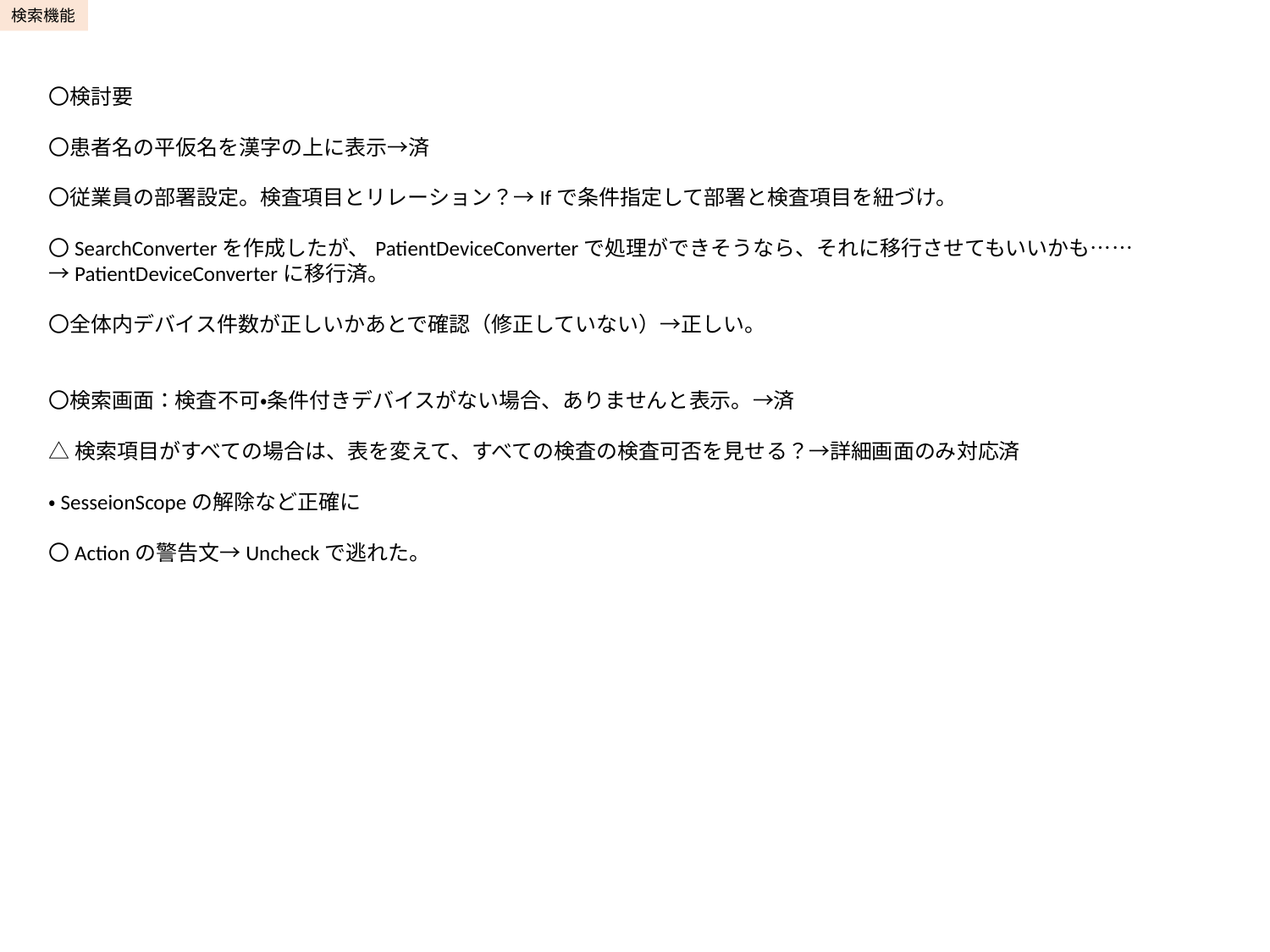

検索機能
〇検討要

〇患者名の平仮名を漢字の上に表示→済

〇従業員の部署設定。検査項目とリレーション？→Ifで条件指定して部署と検査項目を紐づけ。

〇SearchConverterを作成したが、PatientDeviceConverterで処理ができそうなら、それに移行させてもいいかも……→PatientDeviceConverterに移行済。

〇全体内デバイス件数が正しいかあとで確認（修正していない）→正しい。

〇検索画面：検査不可・条件付きデバイスがない場合、ありませんと表示。→済

△検索項目がすべての場合は、表を変えて、すべての検査の検査可否を見せる？→詳細画面のみ対応済

・SesseionScopeの解除など正確に

〇Actionの警告文→Uncheckで逃れた。